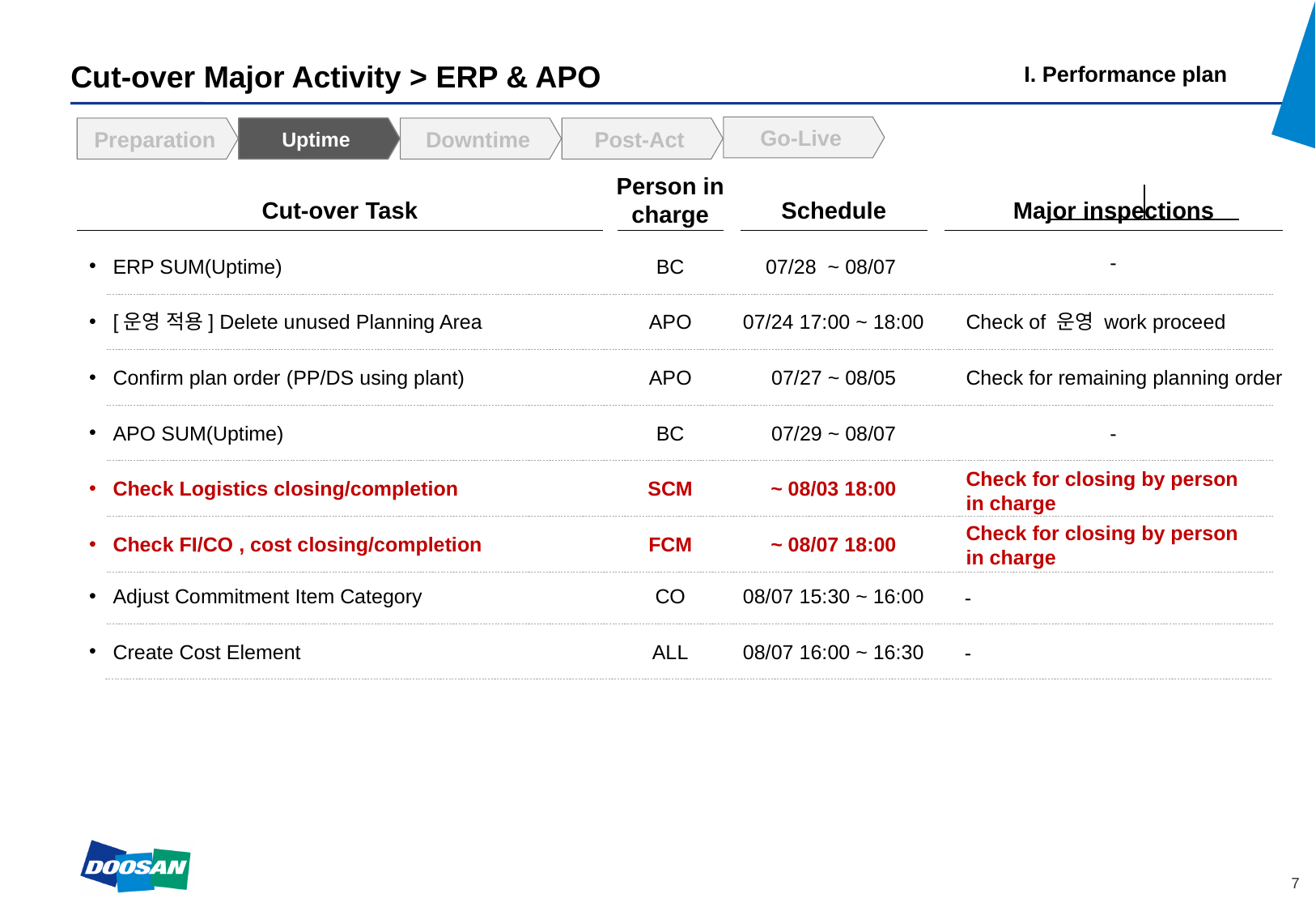

I. Performance plan
# Cut-over Major Activity > ERP & APO
Go-Live
Preparation
Uptime
Downtime
Post-Act
Person in
charge
Cut-over Task
Schedule
Major inspections
-
ERP SUM(Uptime)
BC
07/28  ~ 08/07
Check of 운영 work proceed
07/24 17:00 ~ 18:00
[운영 적용] Delete unused Planning Area
APO
Check for remaining planning order
07/27 ~ 08/05
Confirm plan order (PP/DS using plant)
APO
07/29 ~ 08/07
-
APO SUM(Uptime)
BC
Check for closing by person in charge
~ 08/03 18:00
Check Logistics closing/completion
SCM
Check for closing by person in charge
~ 08/07 18:00
Check FI/CO , cost closing/completion
FCM
08/07 15:30 ~ 16:00
CO
Adjust Commitment Item Category
-
ALL
08/07 16:00 ~ 16:30
Create Cost Element
-